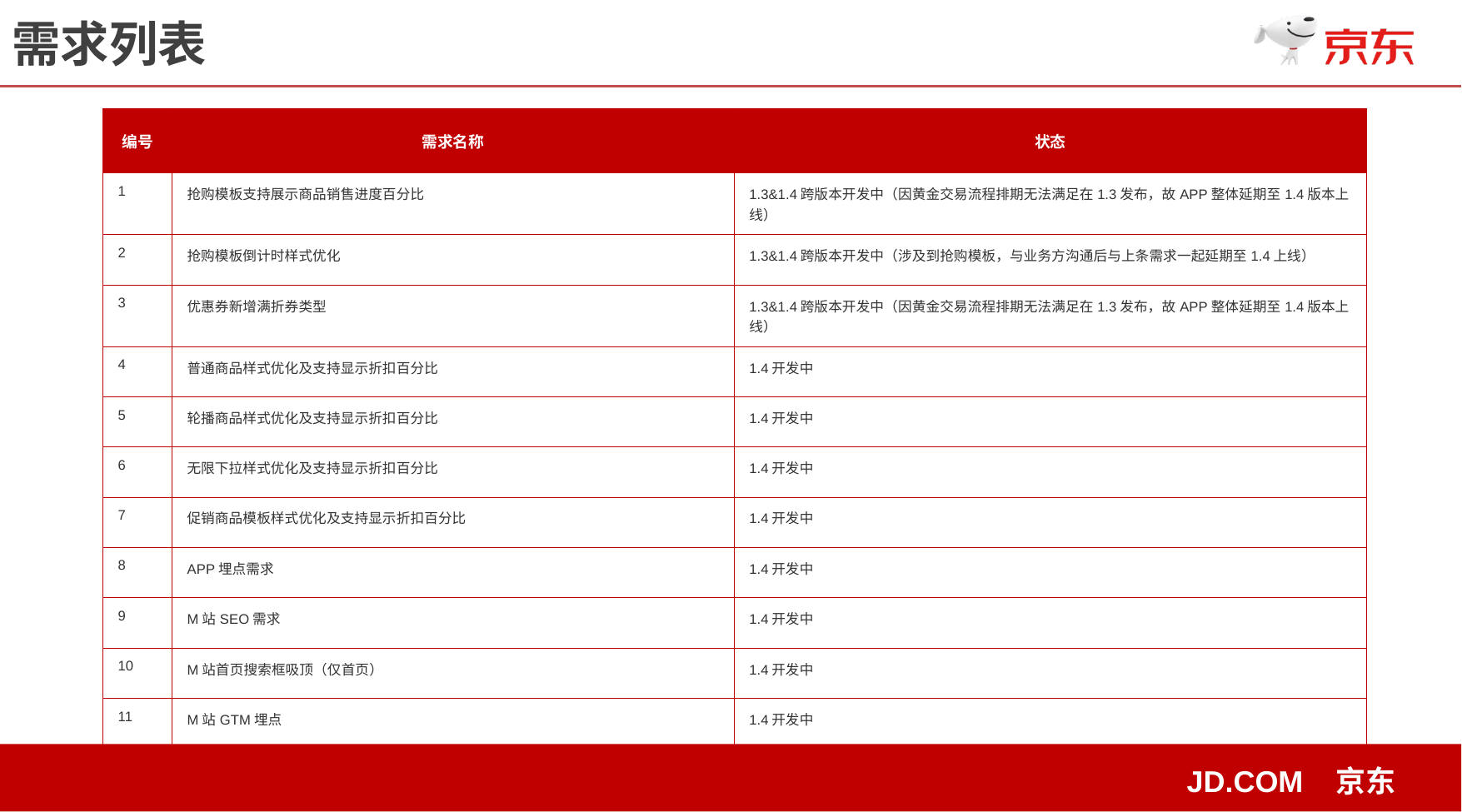

需求列表
| 编号 | 需求名称 | 状态 |
| --- | --- | --- |
| 1 | 抢购模板支持展示商品销售进度百分比 | 1.3&1.4跨版本开发中（因黄金交易流程排期无法满足在1.3发布，故APP整体延期至1.4版本上线） |
| 2 | 抢购模板倒计时样式优化 | 1.3&1.4跨版本开发中（涉及到抢购模板，与业务方沟通后与上条需求一起延期至1.4上线） |
| 3 | 优惠券新增满折券类型 | 1.3&1.4跨版本开发中（因黄金交易流程排期无法满足在1.3发布，故APP整体延期至1.4版本上线） |
| 4 | 普通商品样式优化及支持显示折扣百分比 | 1.4开发中 |
| 5 | 轮播商品样式优化及支持显示折扣百分比 | 1.4开发中 |
| 6 | 无限下拉样式优化及支持显示折扣百分比 | 1.4开发中 |
| 7 | 促销商品模板样式优化及支持显示折扣百分比 | 1.4开发中 |
| 8 | APP埋点需求 | 1.4开发中 |
| 9 | M站SEO需求 | 1.4开发中 |
| 10 | M站首页搜索框吸顶（仅首页） | 1.4开发中 |
| 11 | M站GTM埋点 | 1.4开发中 |